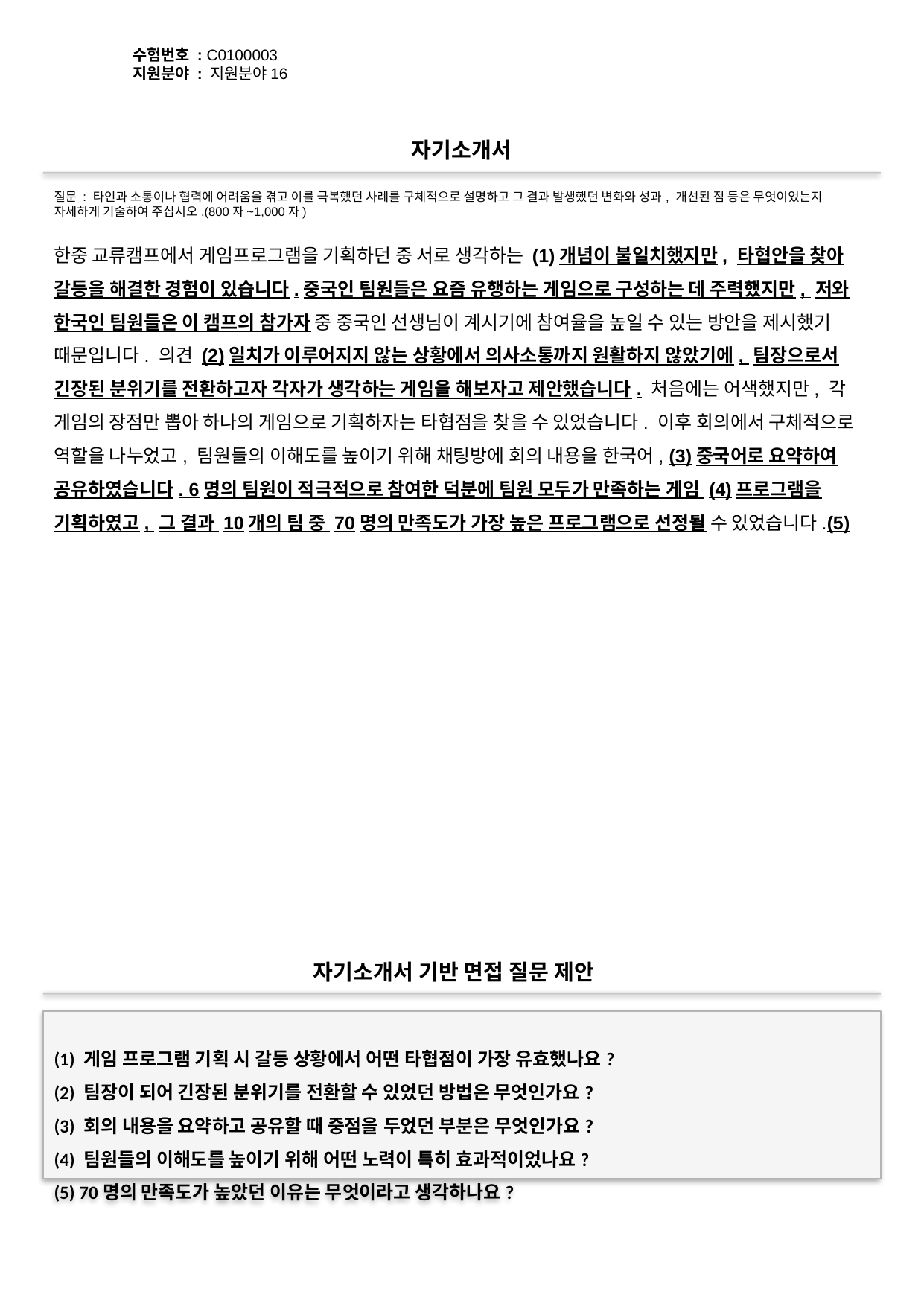

수험번호 : C0100003
지원분야 : 지원분야16
#

자기소개서

질문 : 타인과 소통이나 협력에 어려움을 겪고 이를 극복했던 사례를 구체적으로 설명하고 그 결과 발생했던 변화와 성과, 개선된 점 등은 무엇이었는지 자세하게 기술하여 주십시오.(800자~1,000자)

한중 교류캠프에서 게임프로그램을 기획하던 중 서로 생각하는 (1)개념이 불일치했지만, 타협안을 찾아 갈등을 해결한 경험이 있습니다.중국인 팀원들은 요즘 유행하는 게임으로 구성하는 데 주력했지만, 저와 한국인 팀원들은 이 캠프의 참가자 중 중국인 선생님이 계시기에 참여율을 높일 수 있는 방안을 제시했기 때문입니다. 의견 (2)일치가 이루어지지 않는 상황에서 의사소통까지 원활하지 않았기에, 팀장으로서 긴장된 분위기를 전환하고자 각자가 생각하는 게임을 해보자고 제안했습니다. 처음에는 어색했지만, 각 게임의 장점만 뽑아 하나의 게임으로 기획하자는 타협점을 찾을 수 있었습니다. 이후 회의에서 구체적으로 역할을 나누었고, 팀원들의 이해도를 높이기 위해 채팅방에 회의 내용을 한국어, (3)중국어로 요약하여 공유하였습니다. 6명의 팀원이 적극적으로 참여한 덕분에 팀원 모두가 만족하는 게임 (4)프로그램을 기획하였고, 그 결과 10개의 팀 중 70명의 만족도가 가장 높은 프로그램으로 선정될 수 있었습니다.(5)

자기소개서 기반 면접 질문 제안

(1) 게임 프로그램 기획 시 갈등 상황에서 어떤 타협점이 가장 유효했나요?
(2) 팀장이 되어 긴장된 분위기를 전환할 수 있었던 방법은 무엇인가요?
(3) 회의 내용을 요약하고 공유할 때 중점을 두었던 부분은 무엇인가요?
(4) 팀원들의 이해도를 높이기 위해 어떤 노력이 특히 효과적이었나요?
(5) 70명의 만족도가 높았던 이유는 무엇이라고 생각하나요?